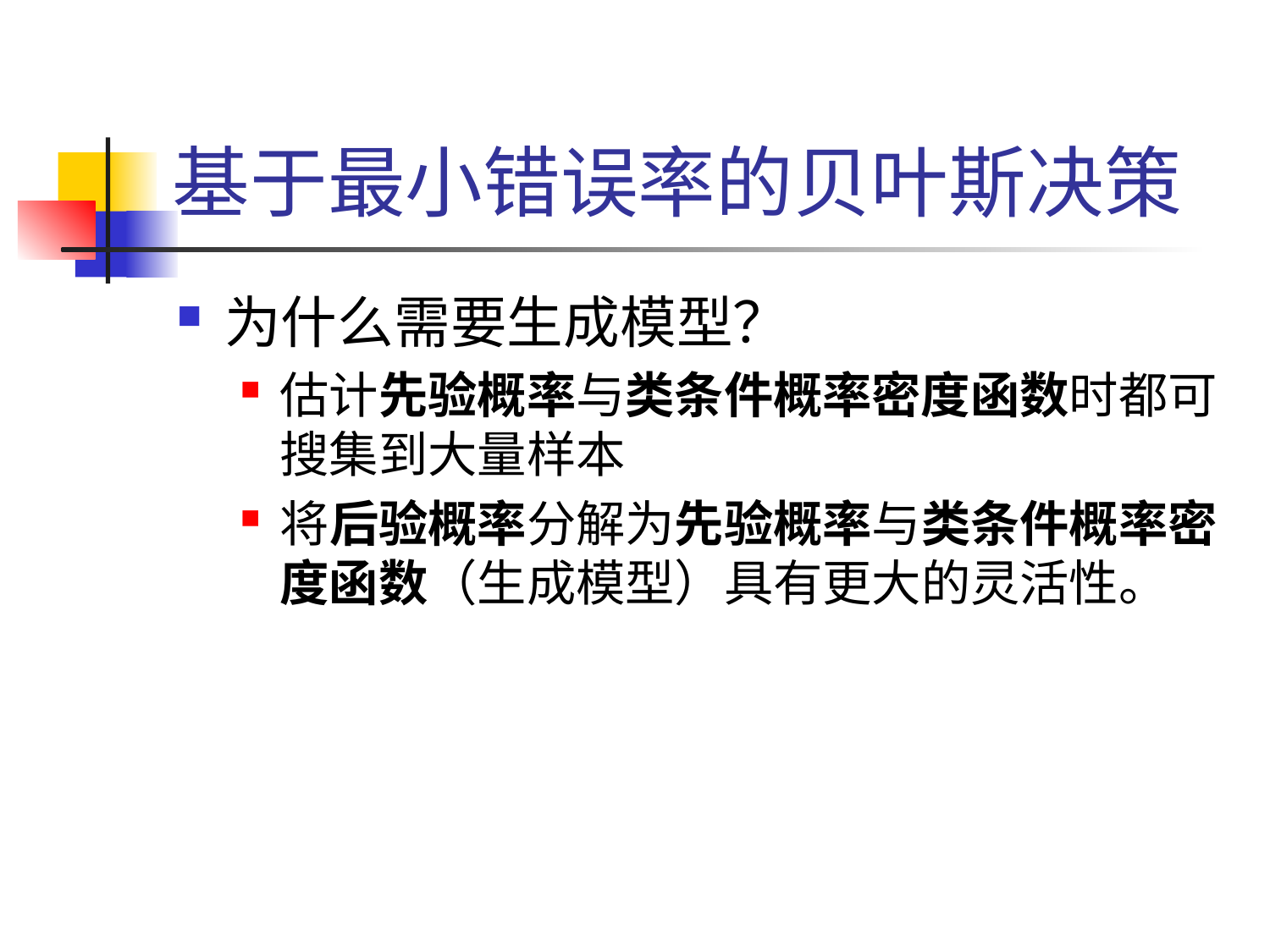

# 基于最小错误率的贝叶斯决策
为什么需要生成模型？
估计先验概率与类条件概率密度函数时都可搜集到大量样本
将后验概率分解为先验概率与类条件概率密度函数（生成模型）具有更大的灵活性。